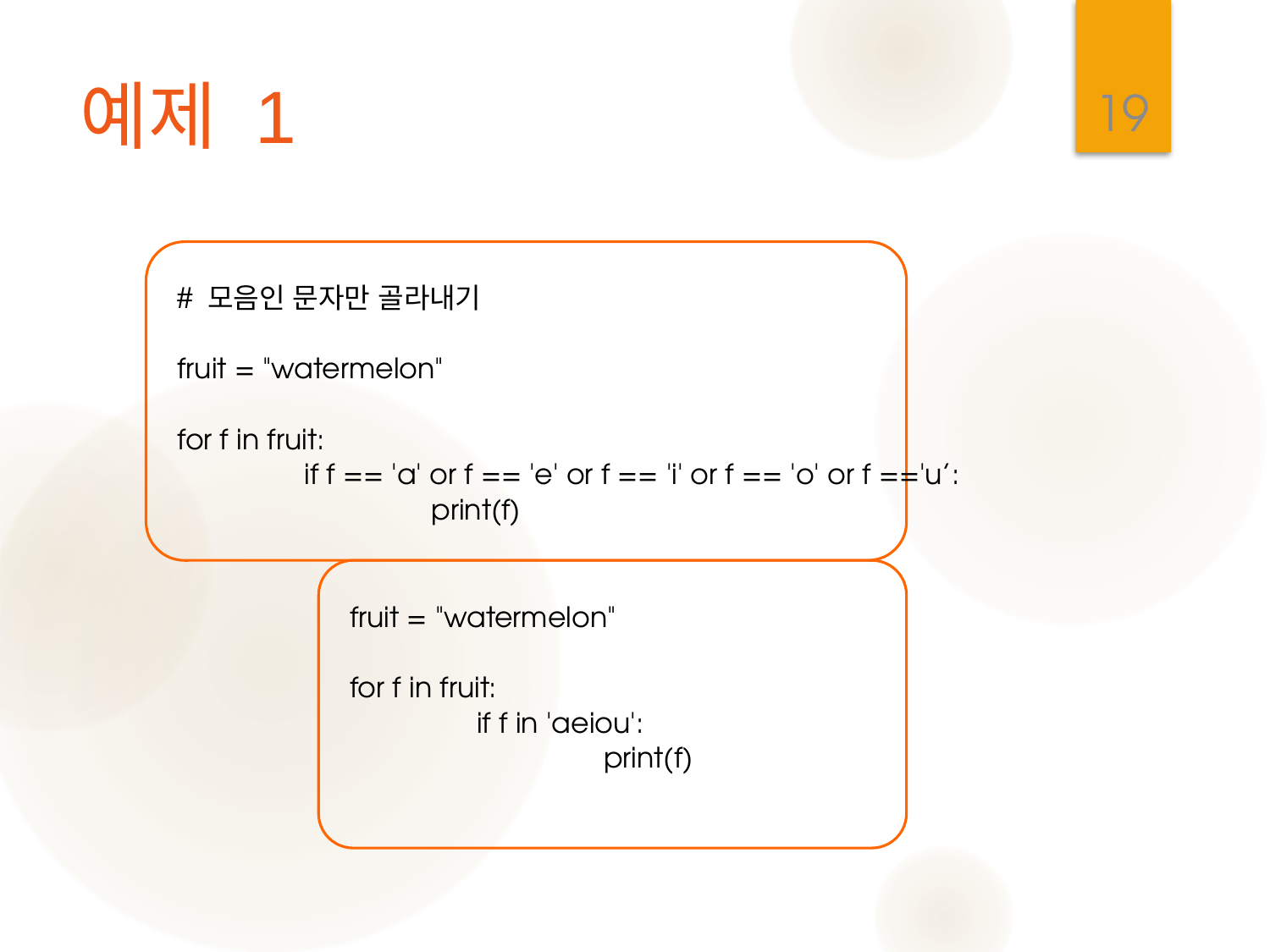

19
# 예제 1

# 모음인 문자만 골라내기

fruit = "watermelon"
for f in fruit:
	if f == 'a' or f == 'e' or f == 'i' or f == 'o' or f =='u’:
		print(f)

fruit = "watermelon"
for f in fruit:
	if f in 'aeiou':
		print(f)